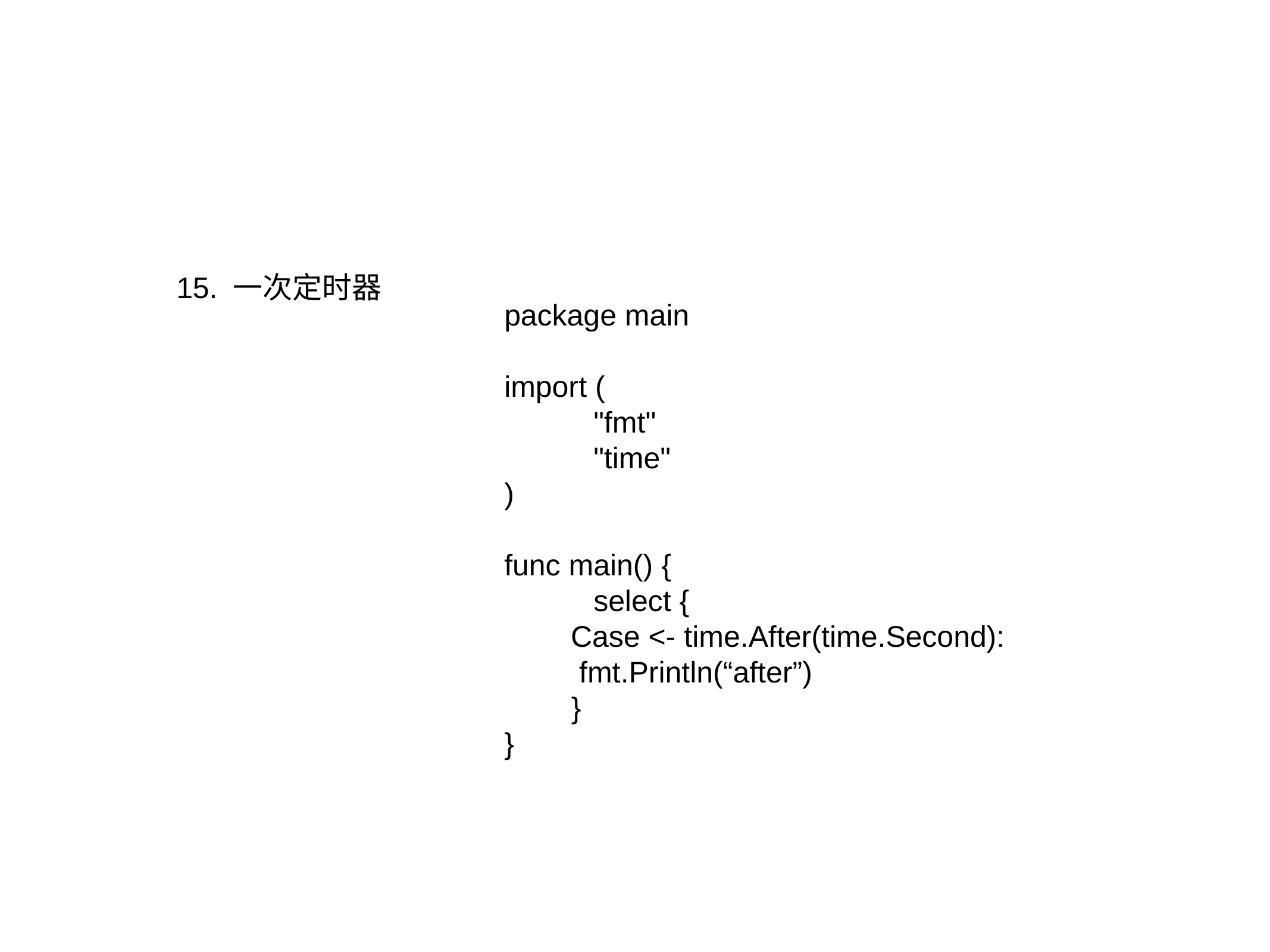

15. 一次定时器
package main

import (
	"fmt"
	"time"
)

func main() {
	select {
        Case <- time.After(time.Second):
         fmt.Println(“after”)
}
}